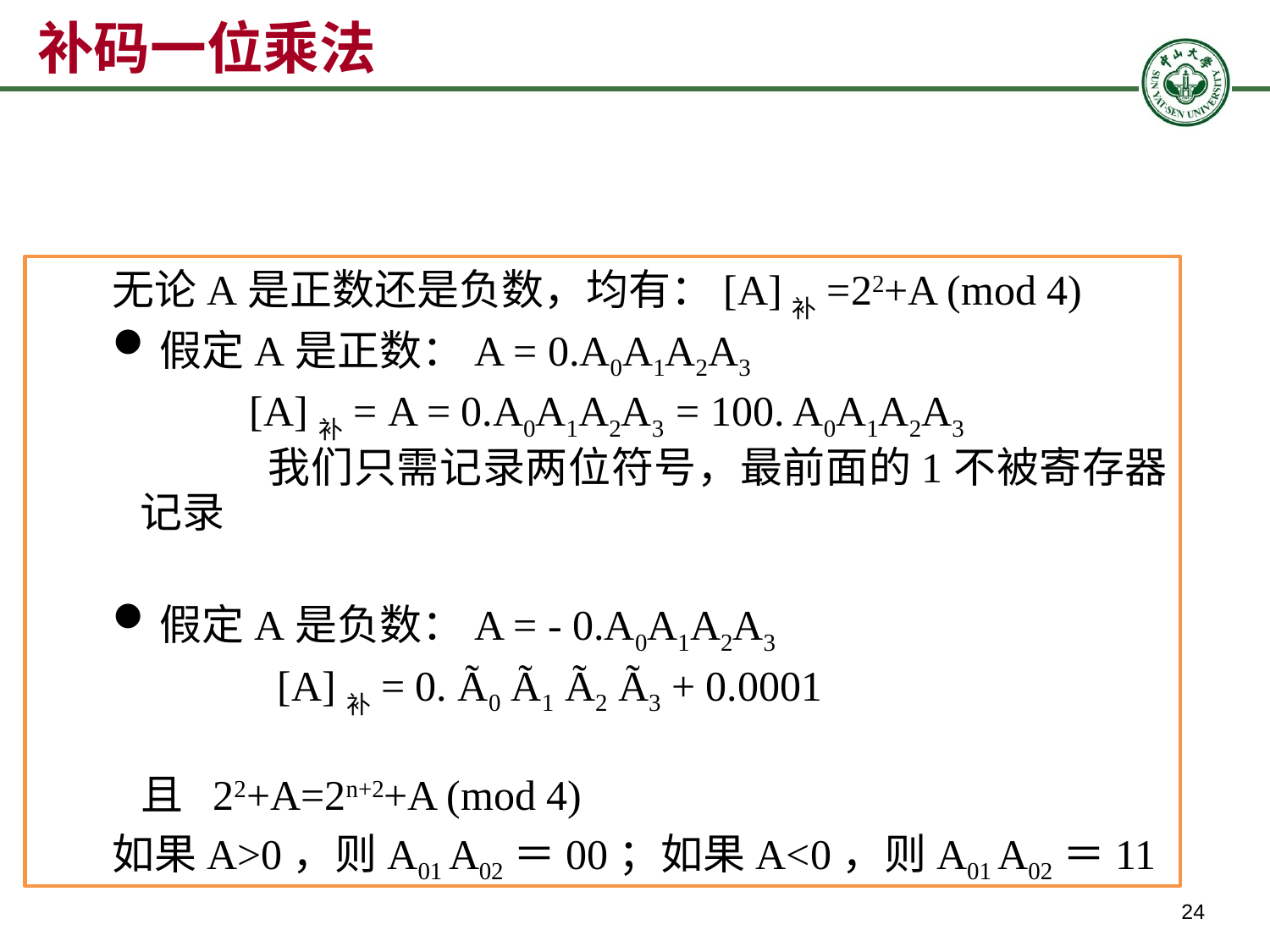

# 补码一位乘法
无论A是正数还是负数，均有：[A]补=22+A (mod 4)
假定A是正数：A = 0.A0A1A2A3
	 [A]补= A = 0.A0A1A2A3  = 100. A0A1A2A3
		我们只需记录两位符号，最前面的1不被寄存器记录

假定A是负数：A = - 0.A0A1A2A3
		 [A]补= 0. Ã0 Ã1 Ã2 Ã3 + 0.0001

  且  22+A=2n+2+A (mod 4)
如果A>0，则A01 A02＝00；如果A<0，则A01 A02＝11